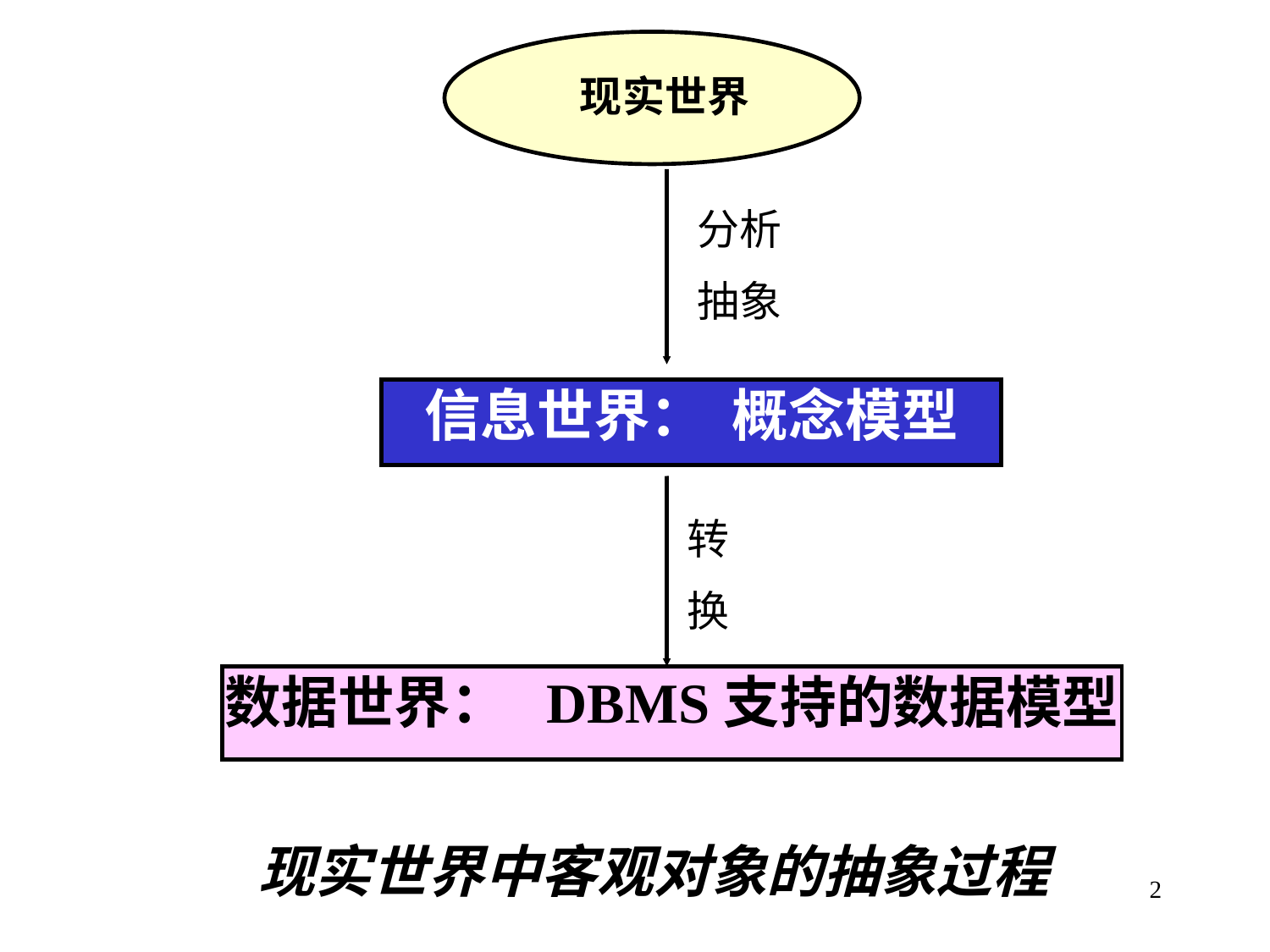

现实世界

分析
抽象
信息世界：  概念模型

转
换
数据世界：  DBMS支持的数据模型
 现实世界中客观对象的抽象过程
2